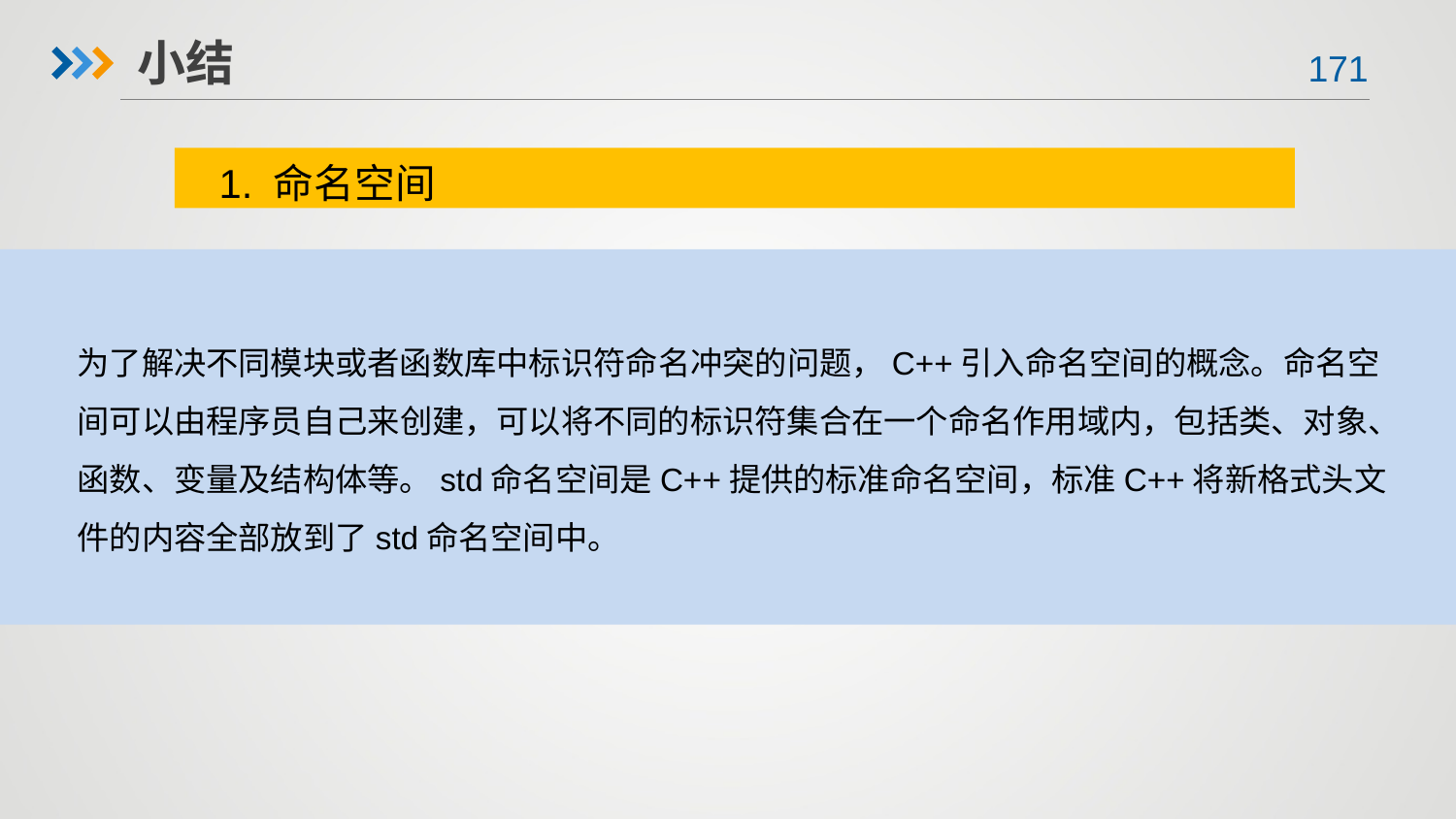

小结

1. 命名空间

为了解决不同模块或者函数库中标识符命名冲突的问题，C++引入命名空间的概念。命名空间可以由程序员自己来创建，可以将不同的标识符集合在一个命名作用域内，包括类、对象、函数、变量及结构体等。std命名空间是C++提供的标准命名空间，标准C++将新格式头文件的内容全部放到了std命名空间中。